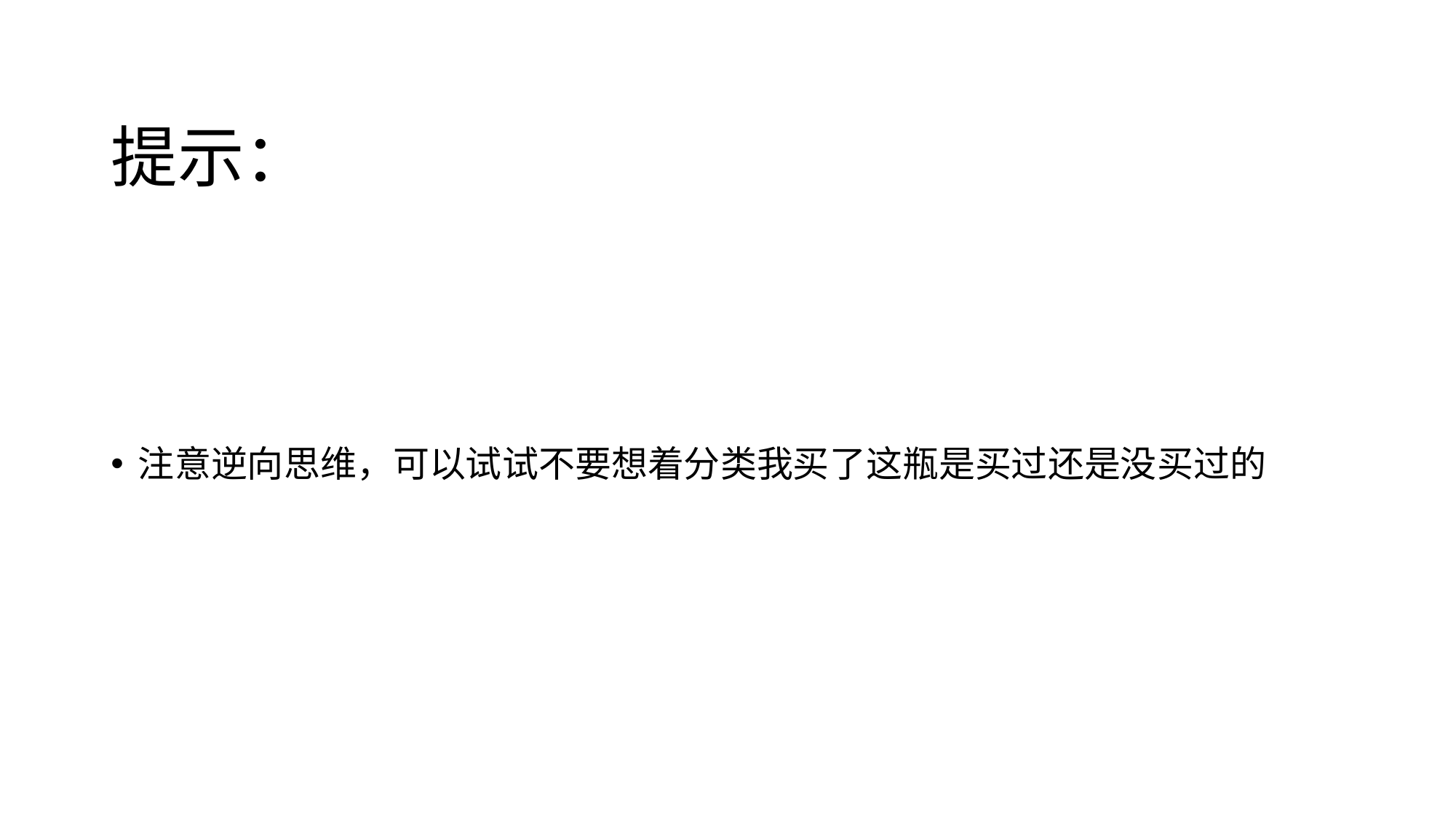

# 提示：

注意逆向思维，可以试试不要想着分类我买了这瓶是买过还是没买过的